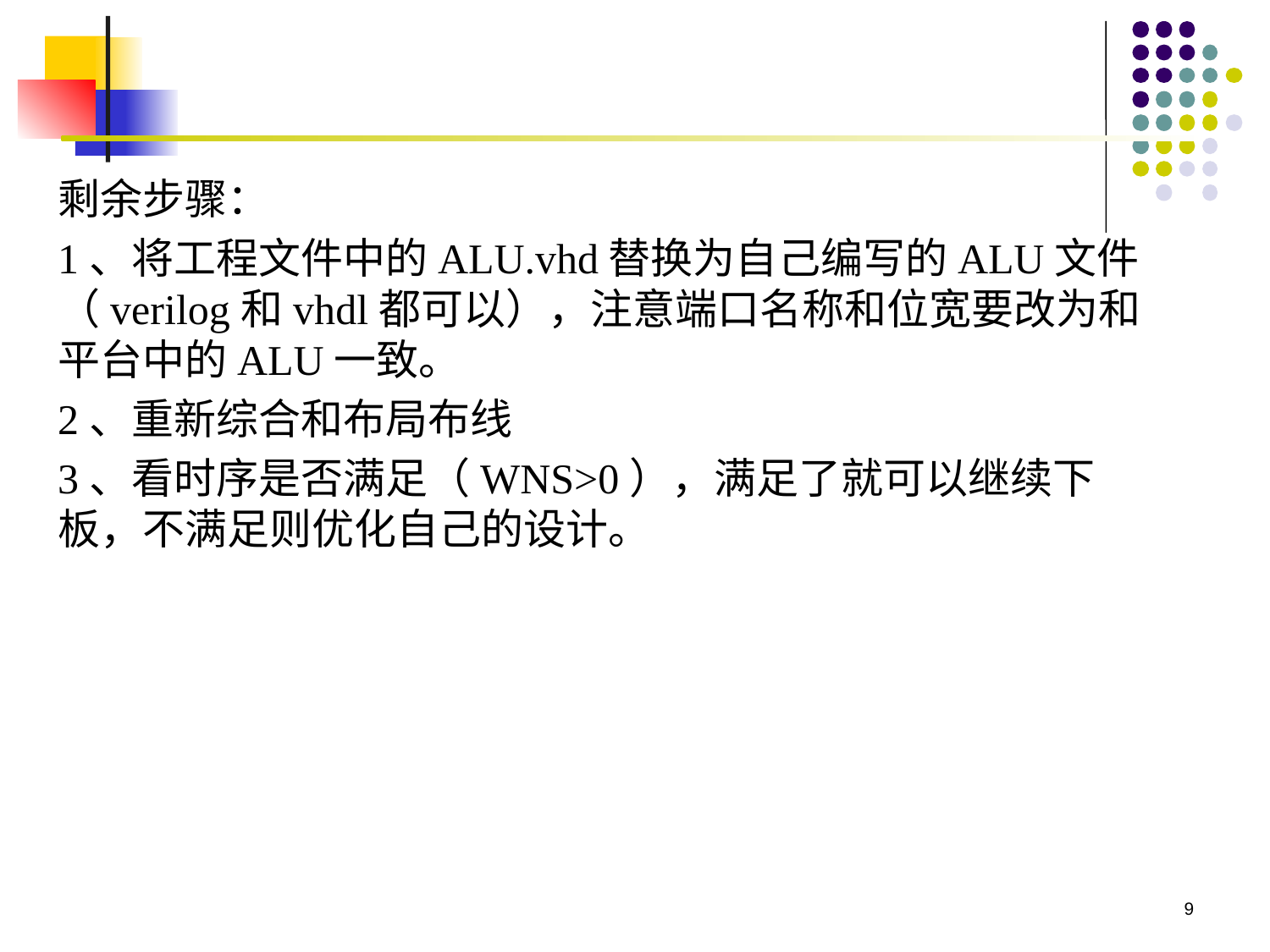

#
剩余步骤：
1、将工程文件中的ALU.vhd替换为自己编写的ALU文件（verilog和vhdl都可以），注意端口名称和位宽要改为和平台中的ALU一致。
2、重新综合和布局布线
3、看时序是否满足（WNS>0），满足了就可以继续下板，不满足则优化自己的设计。
9